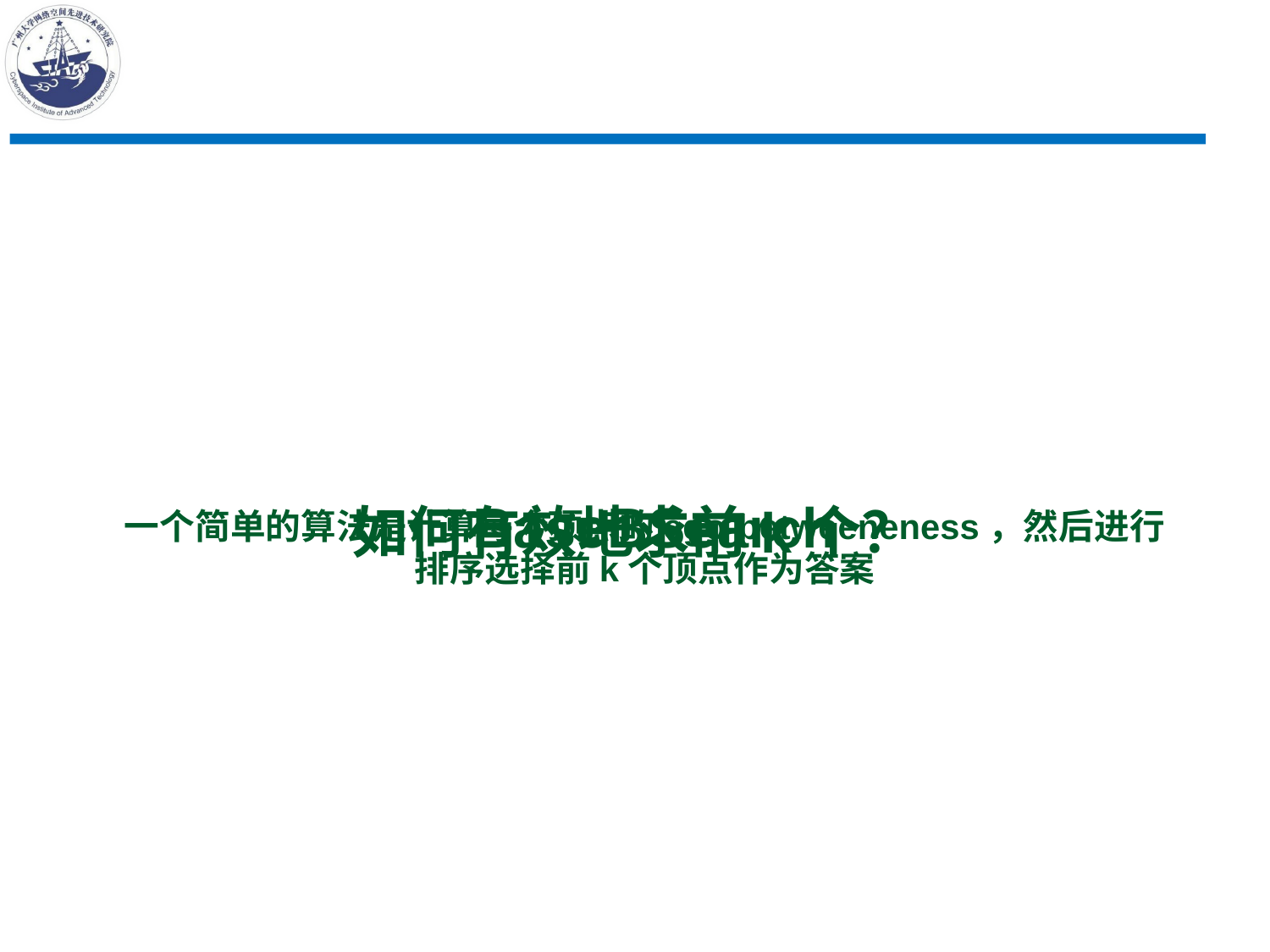

BaseBSearch
# 如何有效地求前k个？
一个简单的算法是计算每个顶点的ego-betweeneness，然后进行排序选择前k个顶点作为答案

14